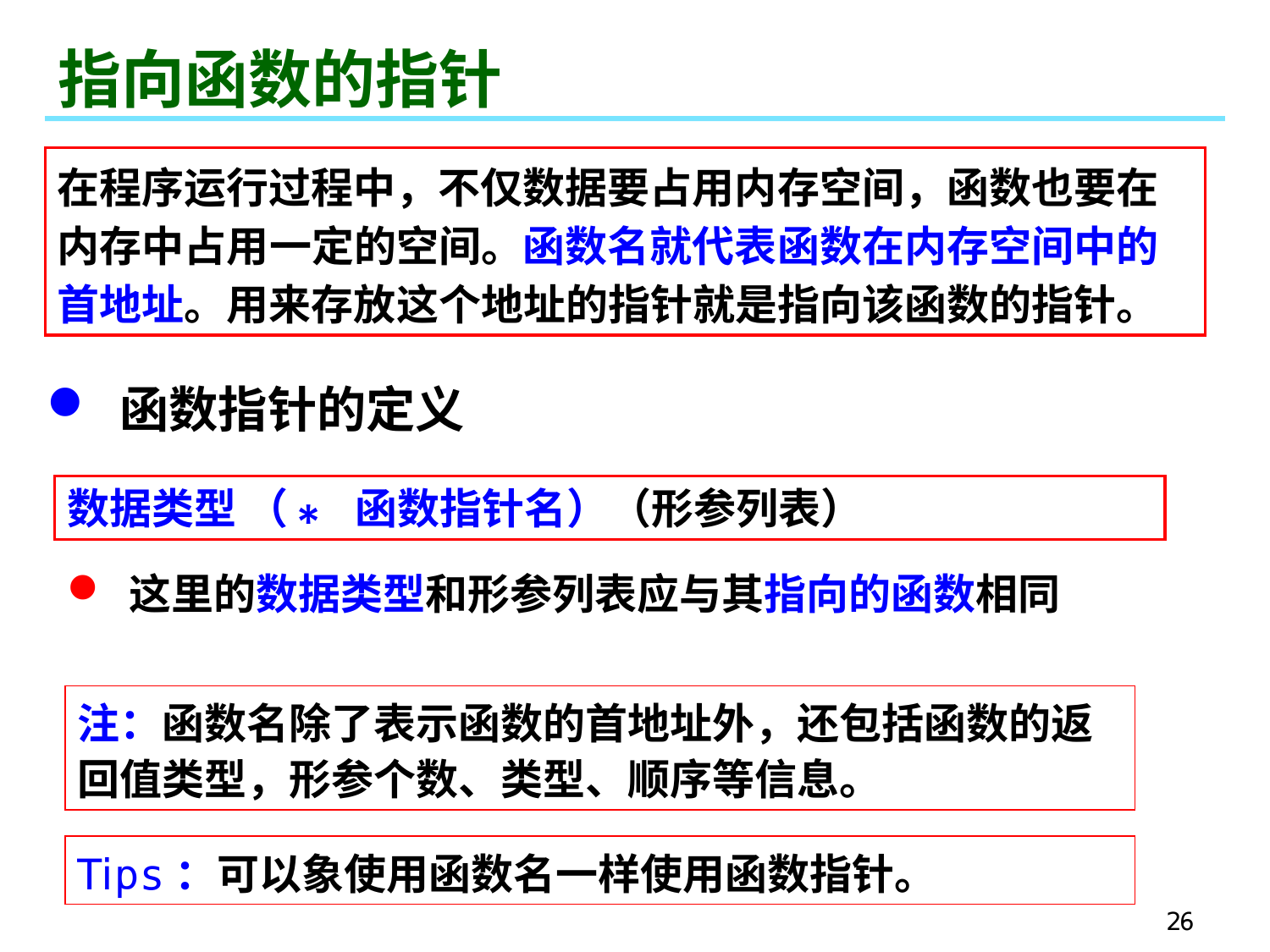

# 指向函数的指针
在程序运行过程中，不仅数据要占用内存空间，函数也要在内存中占用一定的空间。函数名就代表函数在内存空间中的首地址。用来存放这个地址的指针就是指向该函数的指针。
 函数指针的定义
数据类型 （* 函数指针名）（形参列表）
 这里的数据类型和形参列表应与其指向的函数相同
注：函数名除了表示函数的首地址外，还包括函数的返回值类型，形参个数、类型、顺序等信息。
Tips：可以象使用函数名一样使用函数指针。
26